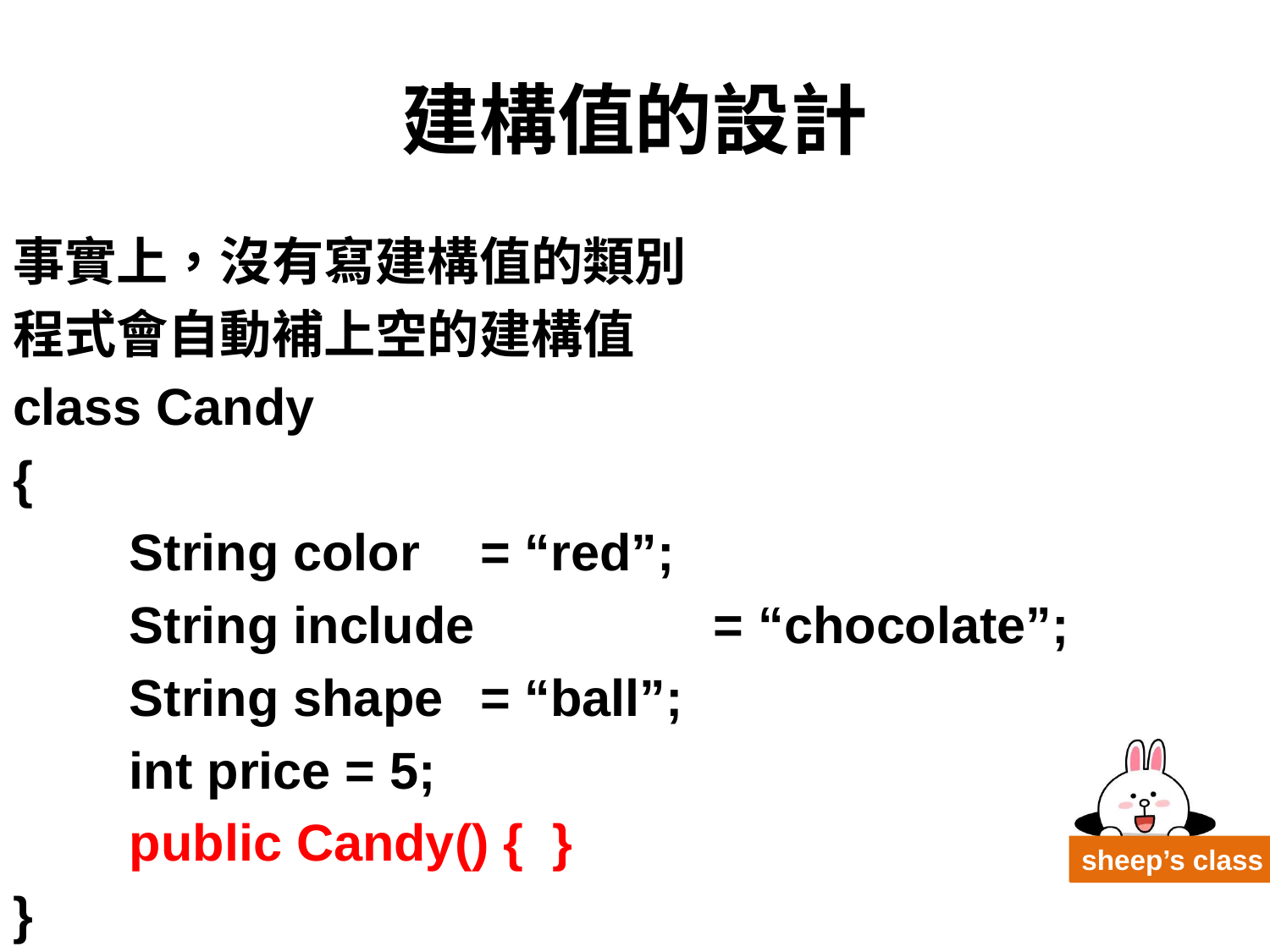

# 建構值的設計
事實上，沒有寫建構值的類別
程式會自動補上空的建構值
class Candy
{
	String color 		= “red”;
	String include 		= “chocolate”;
	String shape 		= “ball”;
	int price = 5;
	public Candy() {  }
}